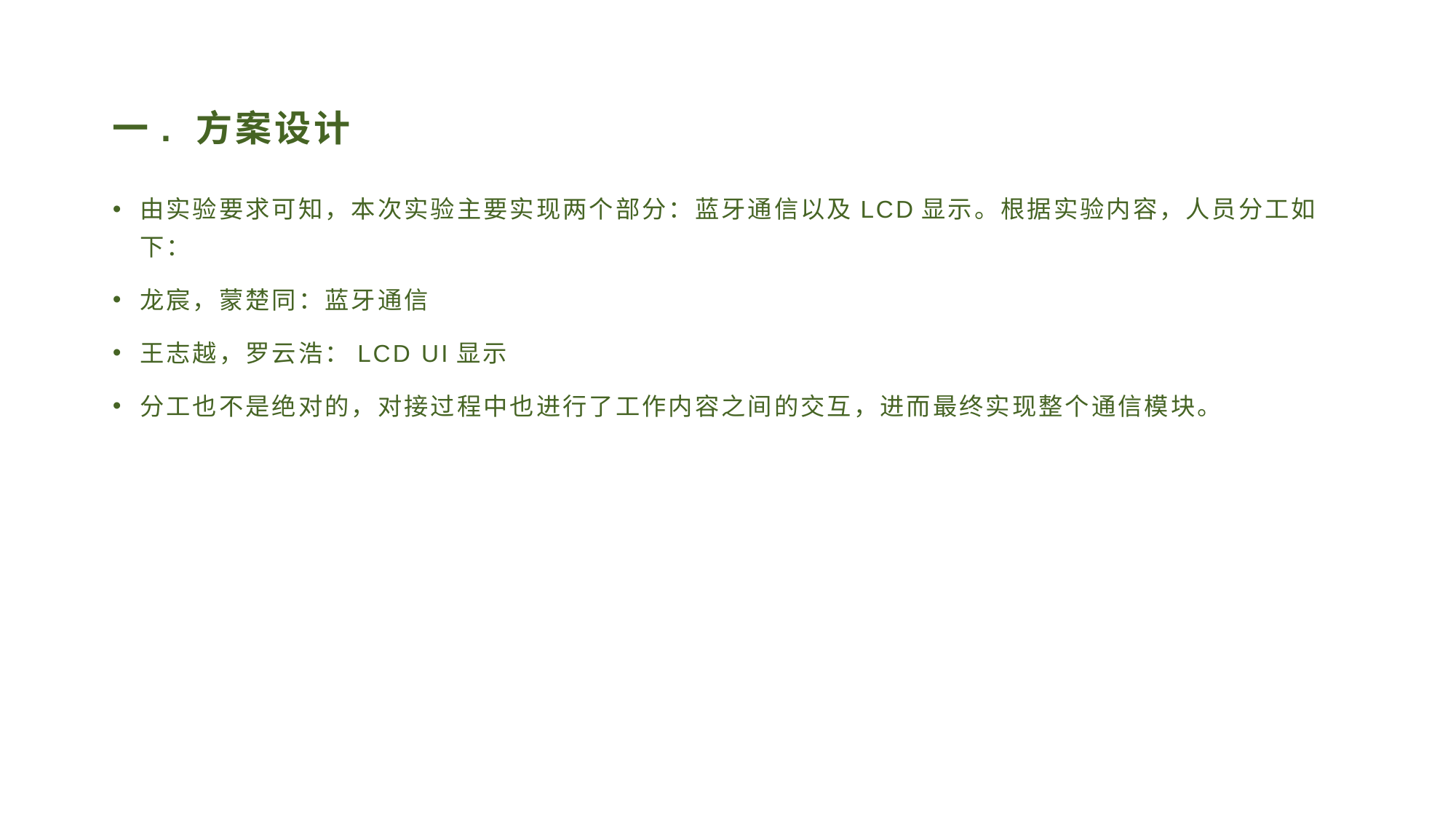

# 一. 方案设计
由实验要求可知，本次实验主要实现两个部分：蓝牙通信以及LCD显示。根据实验内容，人员分工如下：
龙宸，蒙楚同：蓝牙通信
王志越，罗云浩：LCD UI显示
分工也不是绝对的，对接过程中也进行了工作内容之间的交互，进而最终实现整个通信模块。